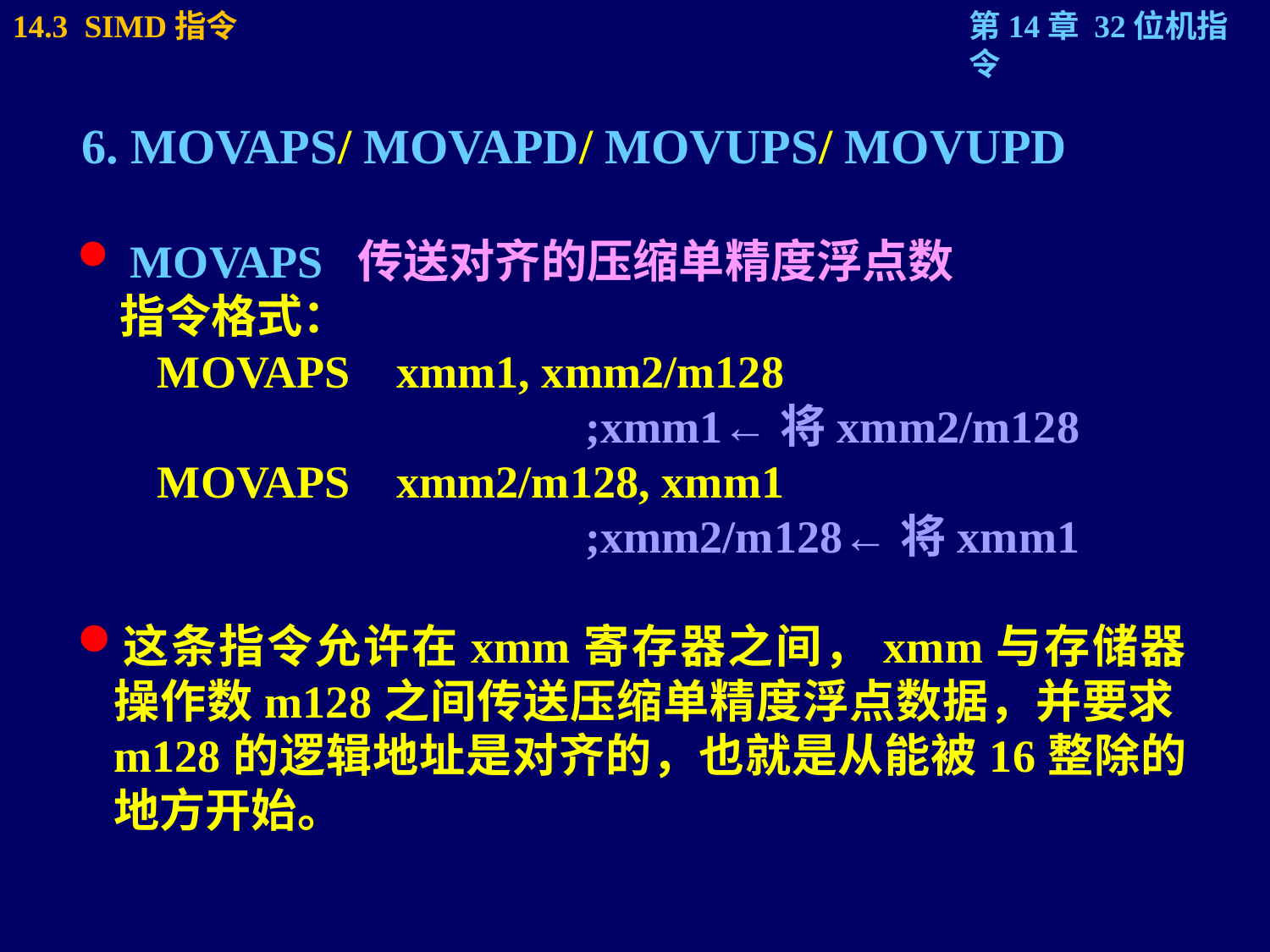

6. MOVAPS/ MOVAPD/ MOVUPS/ MOVUPD
 MOVAPS  传送对齐的压缩单精度浮点数
   指令格式：
       MOVAPS    xmm1, xmm2/m128
                                           	;xmm1←将xmm2/m128
       MOVAPS    xmm2/m128, xmm1
				;xmm2/m128←将xmm1

这条指令允许在xmm寄存器之间，xmm与存储器操作数m128之间传送压缩单精度浮点数据，并要求m128的逻辑地址是对齐的，也就是从能被16整除的地方开始。